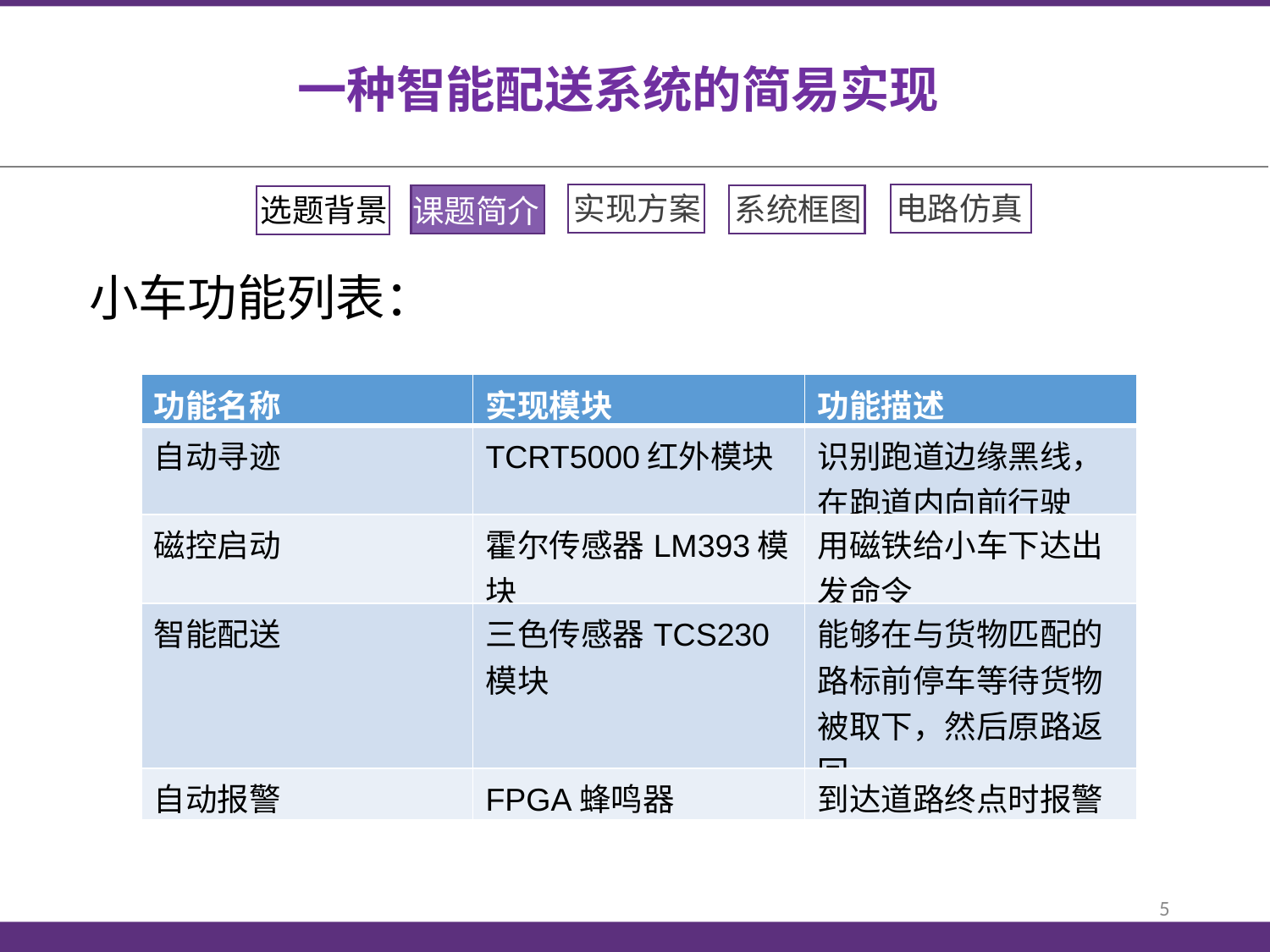

一种智能配送系统的简易实现
实现方案

电路仿真

系统框图

选题背景

课题简介

小车功能列表：

| 功能名称 | 实现模块 | 功能描述 |
| --- | --- | --- |
| 自动寻迹 | TCRT5000红外模块 | 识别跑道边缘黑线，在跑道内向前行驶 |
| 磁控启动 | 霍尔传感器LM393模块 | 用磁铁给小车下达出发命令 |
| 智能配送 | 三色传感器TCS230模块 | 能够在与货物匹配的路标前停车等待货物被取下，然后原路返回。 |
| 自动报警 | FPGA蜂鸣器 | 到达道路终点时报警 |
5